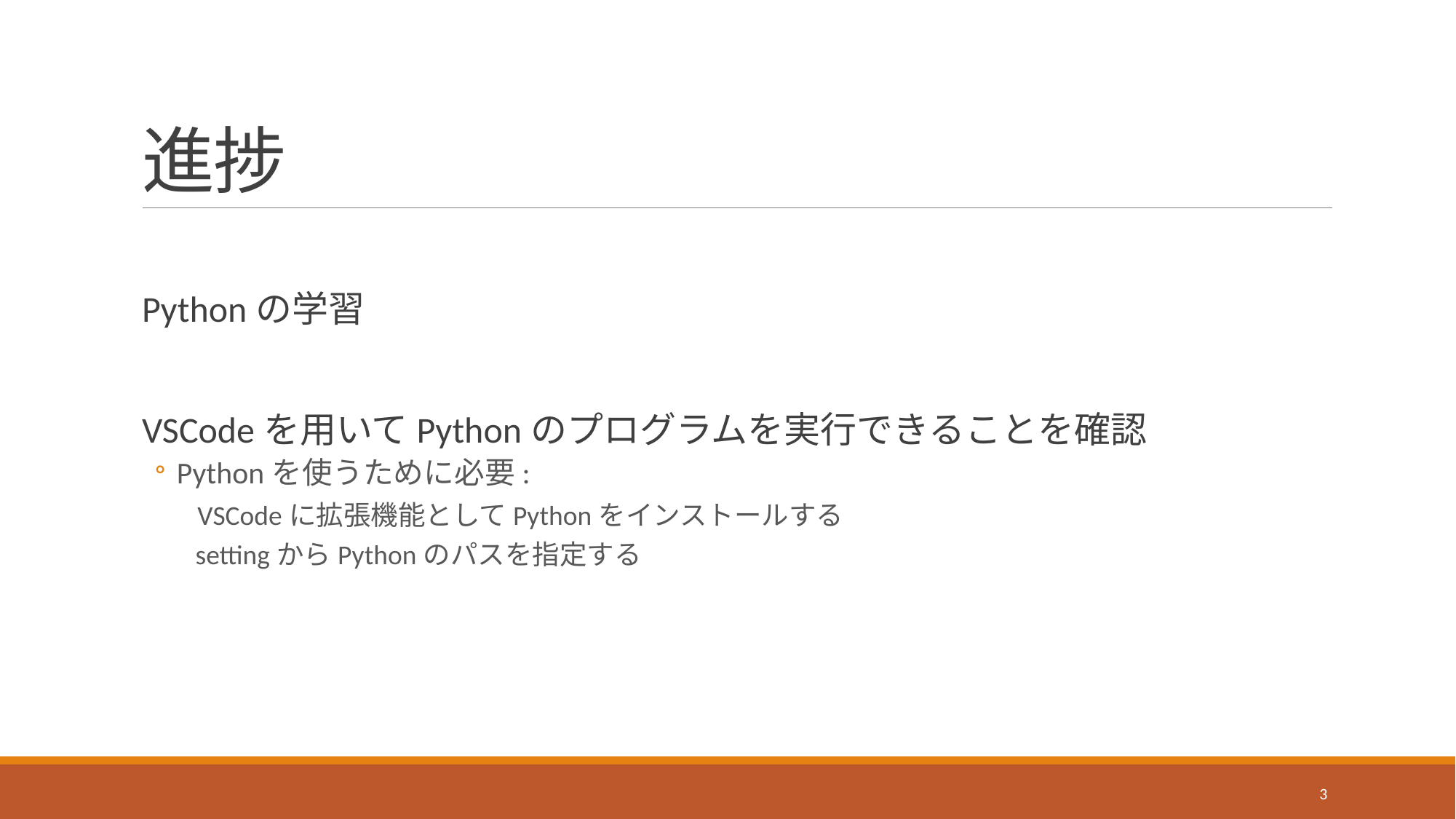

# 進捗

Pythonの学習

VSCodeを用いてPythonのプログラムを実行できることを確認
Pythonを使うために必要:
   VSCodeに拡張機能としてPythonをインストールする
   settingからPythonのパスを指定する

3